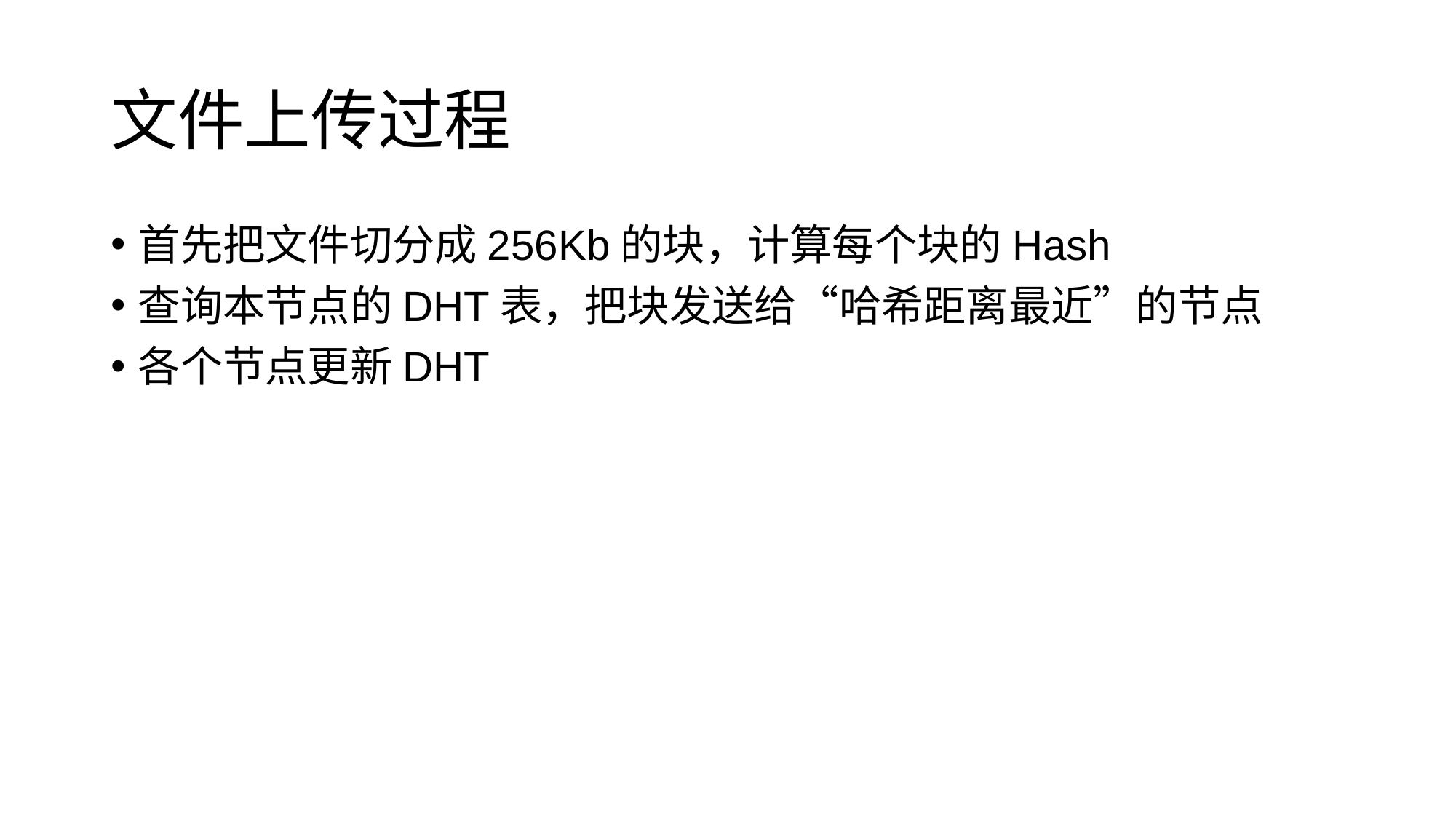

# 文件上传过程
首先把文件切分成256Kb的块，计算每个块的Hash
查询本节点的DHT表，把块发送给“哈希距离最近”的节点
各个节点更新DHT